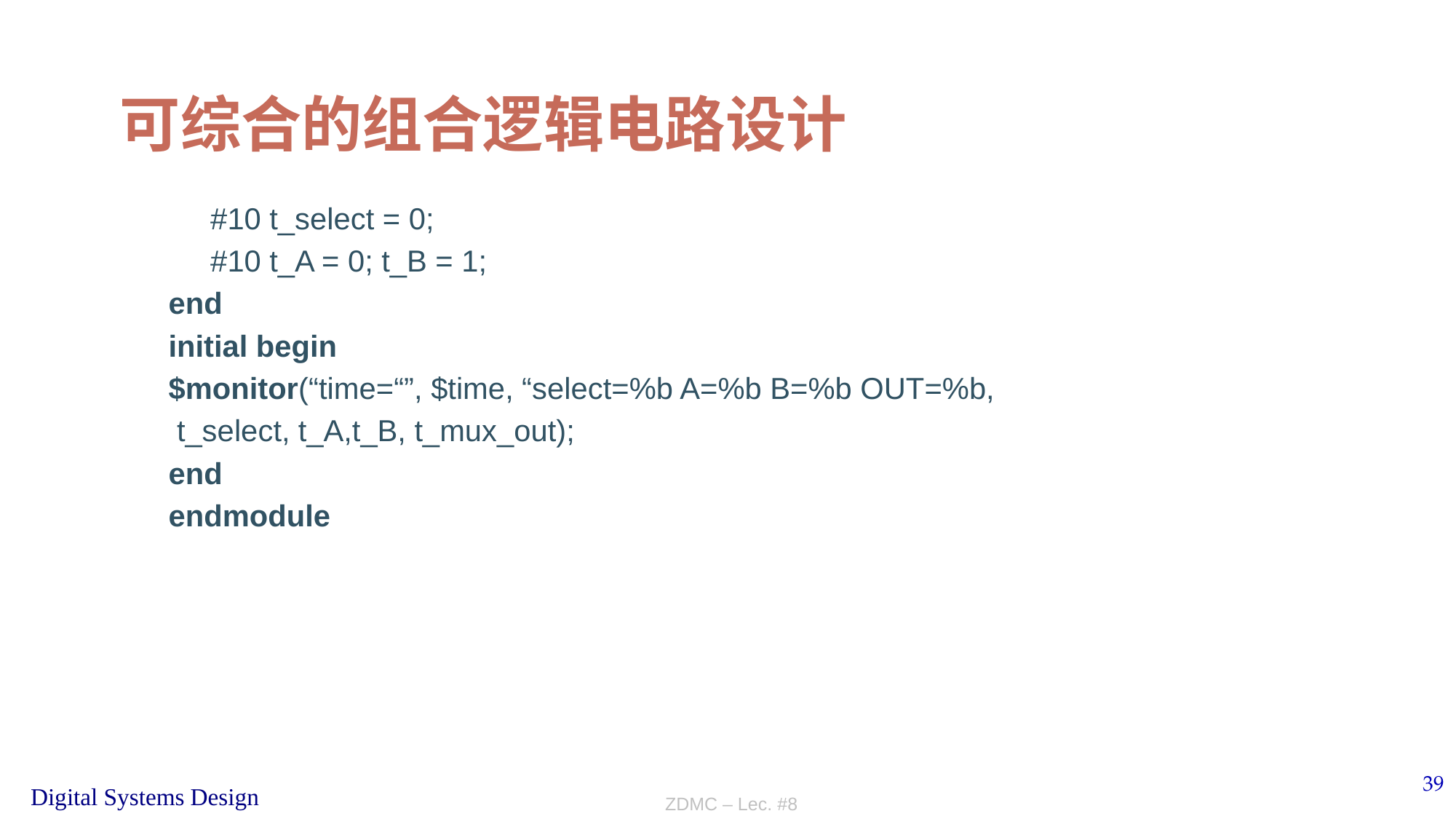

# 可综合的组合逻辑电路设计
     #10 t_select = 0;
     #10 t_A = 0; t_B = 1;
end
initial begin
$monitor(“time=“”, $time, “select=%b A=%b B=%b OUT=%b,
 t_select, t_A,t_B, t_mux_out);
end
endmodule
ZDMC – Lec. #8
39